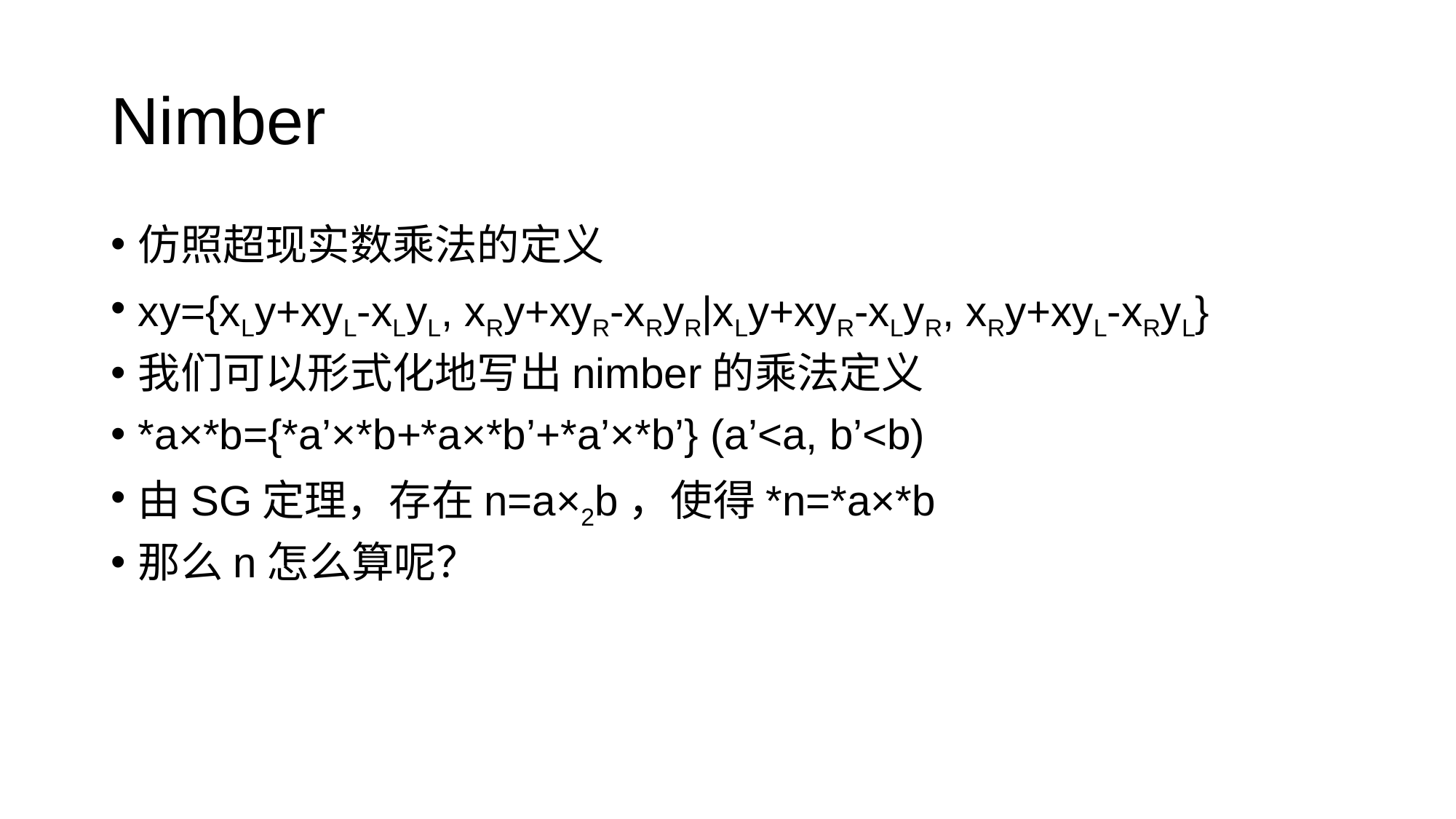

# Nimber
仿照超现实数乘法的定义
xy={xLy+xyL-xLyL, xRy+xyR-xRyR|xLy+xyR-xLyR, xRy+xyL-xRyL}
我们可以形式化地写出nimber的乘法定义
*a×*b={*a’×*b+*a×*b’+*a’×*b’} (a’<a, b’<b)
由SG定理，存在n=a×2b，使得*n=*a×*b
那么n怎么算呢？